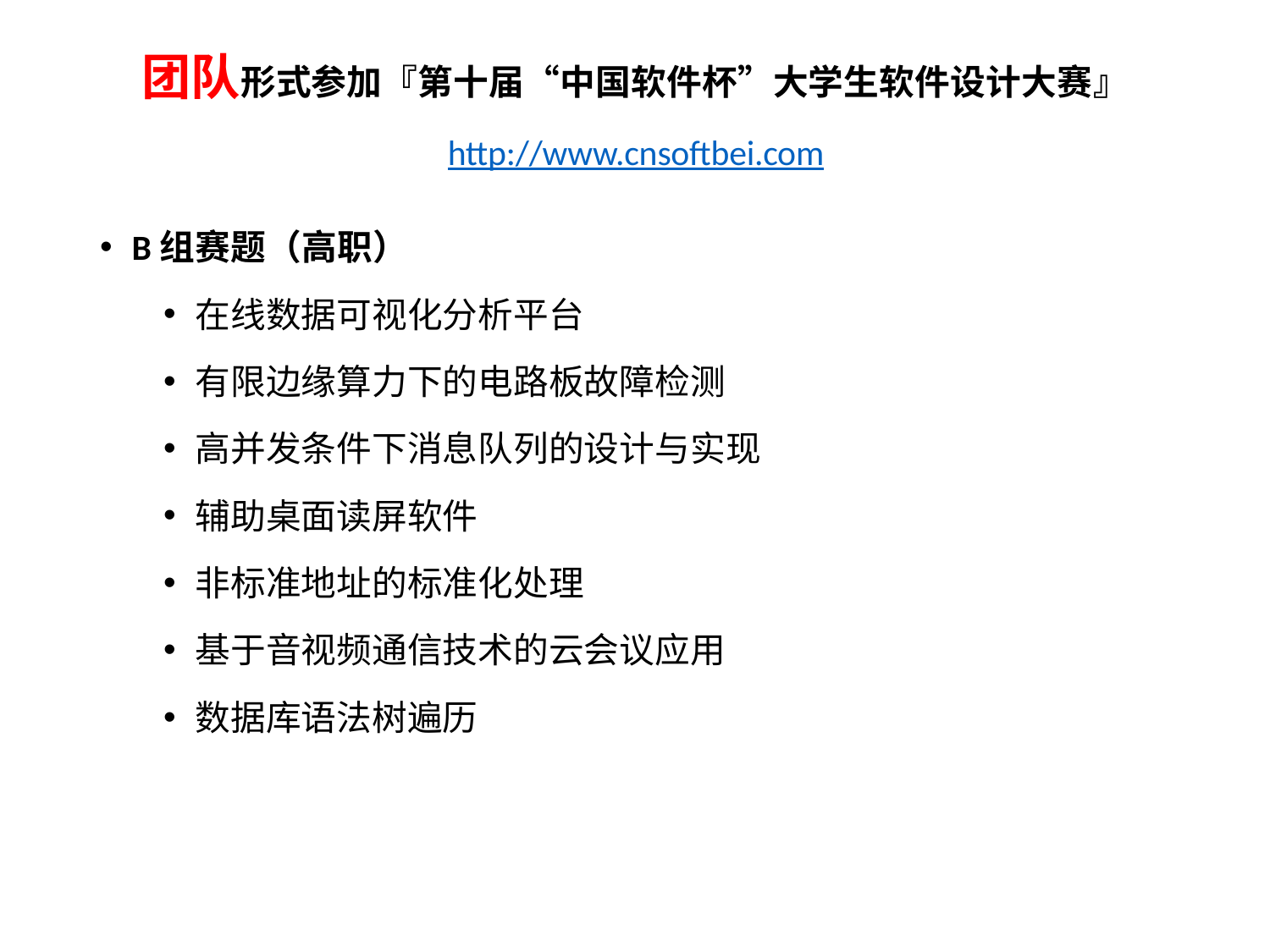

# 团队形式参加『第十届“中国软件杯”大学生软件设计大赛』
http://www.cnsoftbei.com

B组赛题（高职）
在线数据可视化分析平台
有限边缘算力下的电路板故障检测
高并发条件下消息队列的设计与实现
辅助桌面读屏软件
非标准地址的标准化处理
基于音视频通信技术的云会议应用
数据库语法树遍历